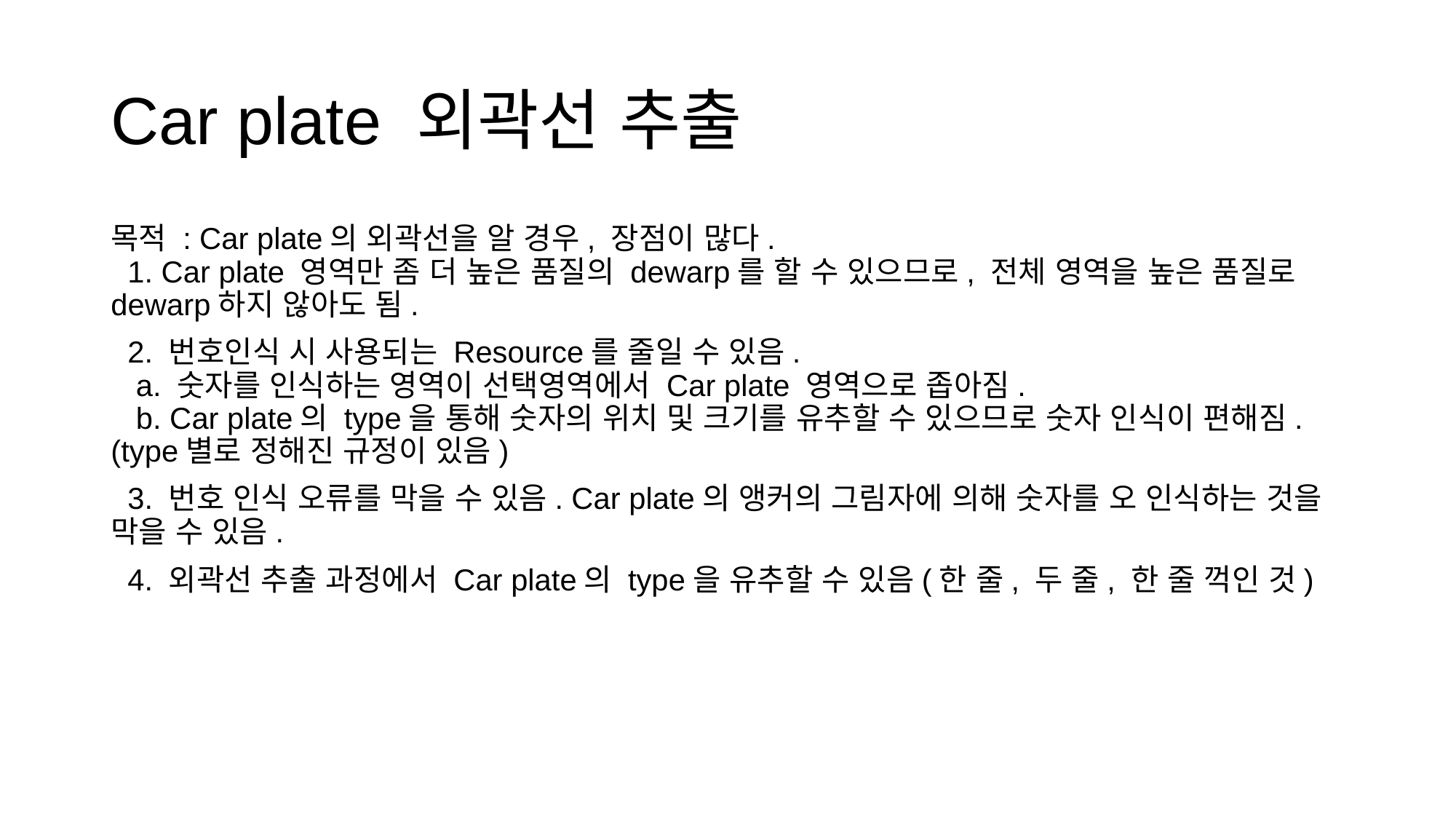

# Car plate 외곽선 추출
목적 : Car plate의 외곽선을 알 경우, 장점이 많다.
  1. Car plate 영역만 좀 더 높은 품질의 dewarp를 할 수 있으므로, 전체 영역을 높은 품질로 dewarp하지 않아도 됨.
  2. 번호인식 시 사용되는 Resource를 줄일 수 있음.
   a. 숫자를 인식하는 영역이 선택영역에서 Car plate 영역으로 좁아짐.
   b. Car plate의 type을 통해 숫자의 위치 및 크기를 유추할 수 있으므로 숫자 인식이 편해짐. (type별로 정해진 규정이 있음)
  3. 번호 인식 오류를 막을 수 있음. Car plate의 앵커의 그림자에 의해 숫자를 오 인식하는 것을 막을 수 있음.
  4. 외곽선 추출 과정에서 Car plate의 type을 유추할 수 있음(한 줄, 두 줄, 한 줄 꺽인 것)